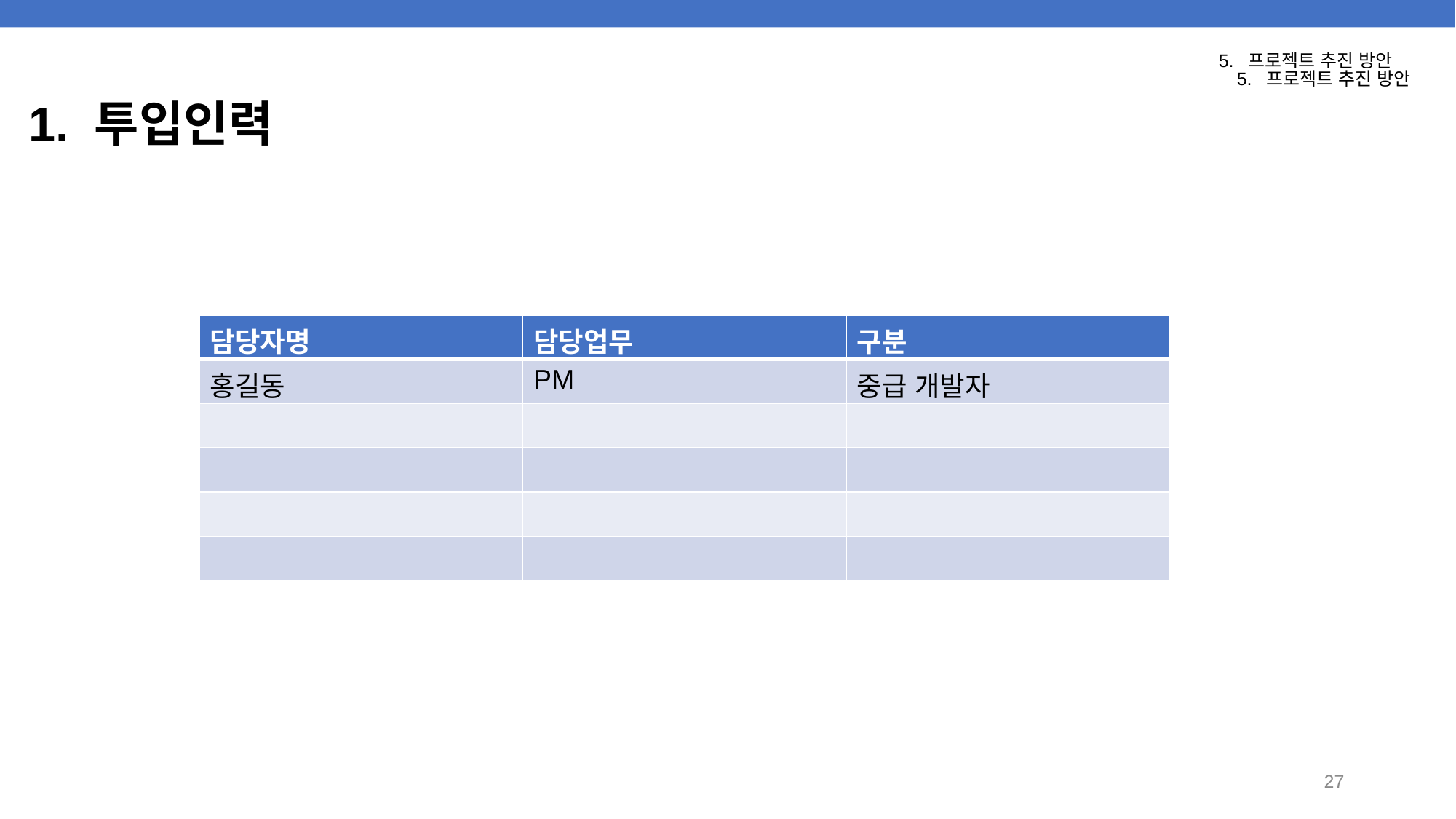

5.  프로젝트 추진 방안
5.  프로젝트 추진 방안
# 1. 투입인력
| 담당자명 | 담당업무 | 구분 |
| --- | --- | --- |
| 홍길동 | PM | 중급 개발자 |
|  |  |  |
|  |  |  |
|  |  |  |
|  |  |  |
27